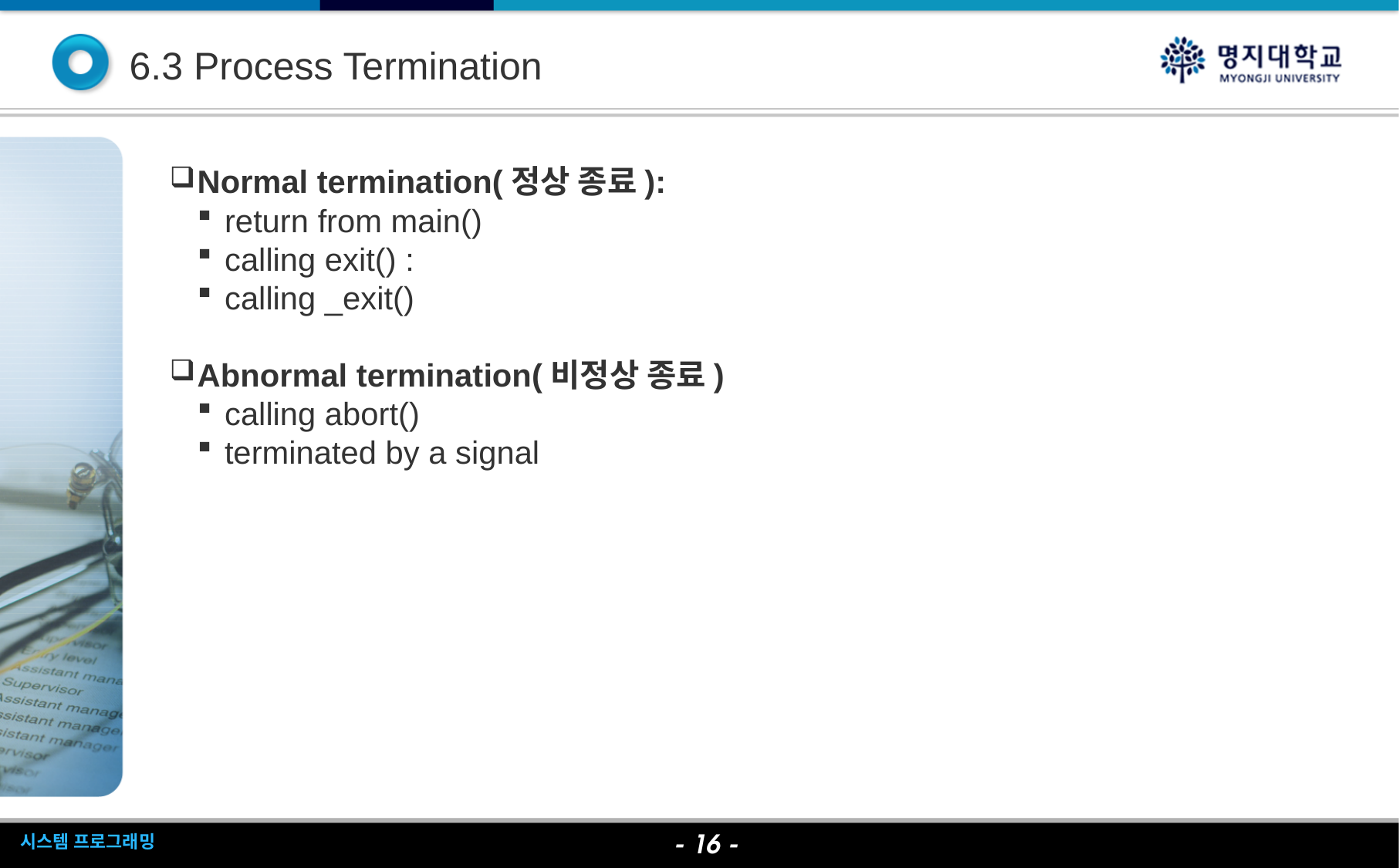

6.3 Process Termination
Normal termination(정상 종료):
return from main()
calling exit() :
calling _exit()

Abnormal termination(비정상 종료)
calling abort()
terminated by a signal
- 16 -